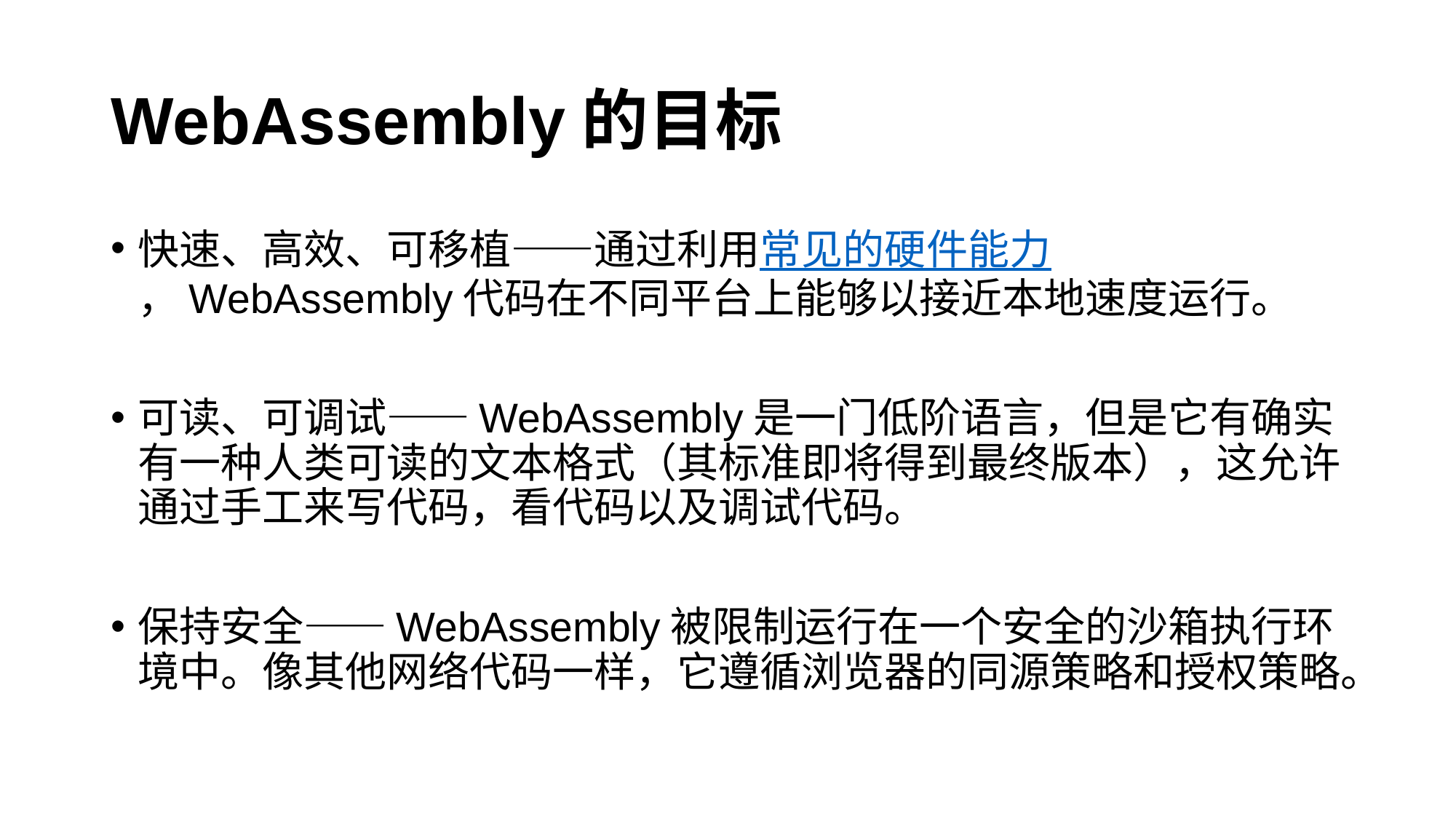

# WebAssembly的目标
快速、高效、可移植——通过利用常见的硬件能力，WebAssembly代码在不同平台上能够以接近本地速度运行。

可读、可调试——WebAssembly是一门低阶语言，但是它有确实有一种人类可读的文本格式（其标准即将得到最终版本），这允许通过手工来写代码，看代码以及调试代码。

保持安全——WebAssembly被限制运行在一个安全的沙箱执行环境中。像其他网络代码一样，它遵循浏览器的同源策略和授权策略。